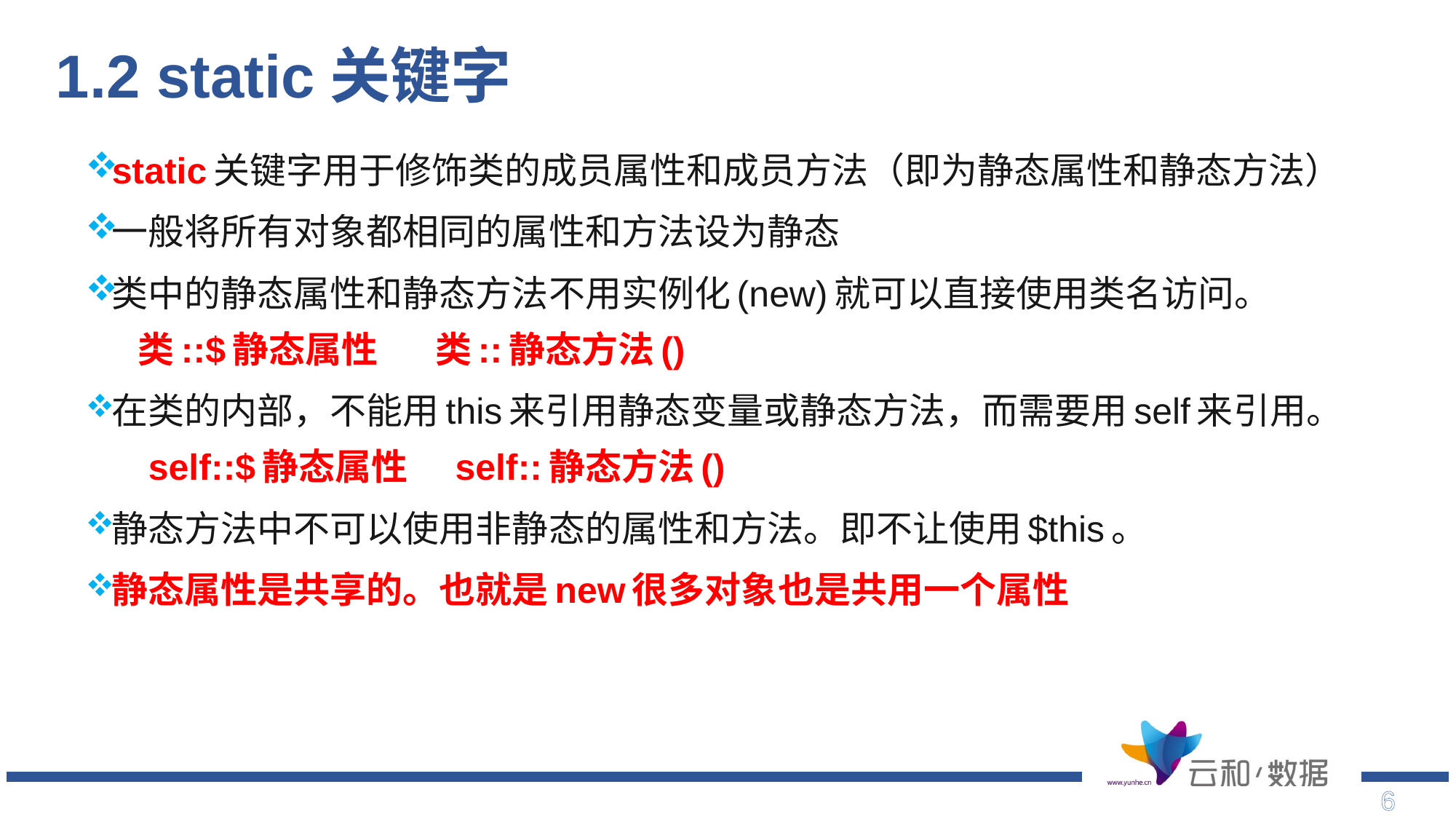

# 1.2 static关键字
static关键字用于修饰类的成员属性和成员方法（即为静态属性和静态方法）
一般将所有对象都相同的属性和方法设为静态
类中的静态属性和静态方法不用实例化(new)就可以直接使用类名访问。
类::$静态属性       类::静态方法()
在类的内部，不能用this来引用静态变量或静态方法，而需要用self来引用。
 self::$静态属性     self::静态方法()
静态方法中不可以使用非静态的属性和方法。即不让使用$this。
静态属性是共享的。也就是new很多对象也是共用一个属性